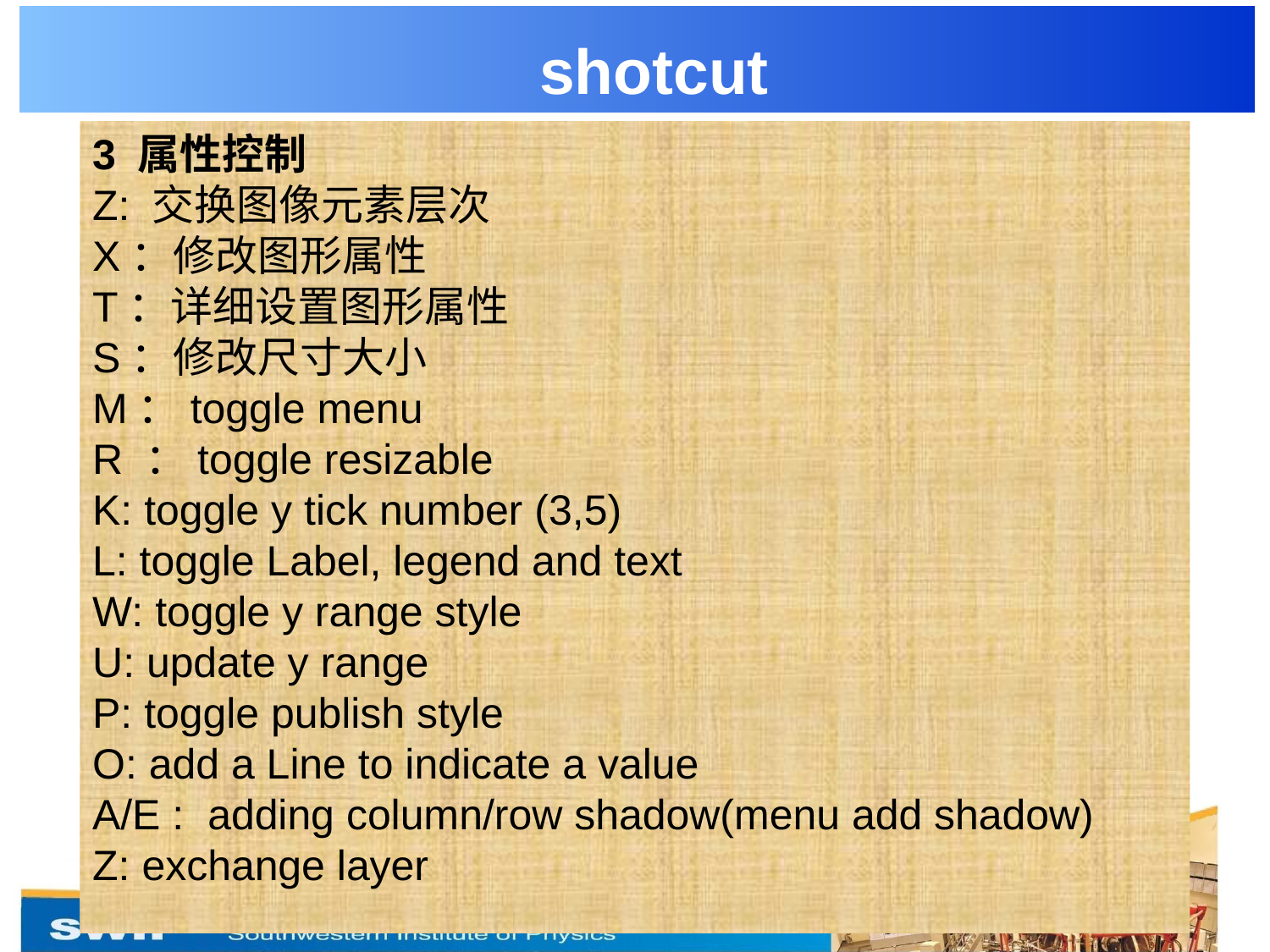

shotcut
3 属性控制
Z: 交换图像元素层次
X：修改图形属性
T：详细设置图形属性
S：修改尺寸大小
M：toggle menu
R ：toggle resizable
K: toggle y tick number (3,5)
L: toggle Label, legend and text
W: toggle y range style
U: update y range
P: toggle publish style
O: add a Line to indicate a value
A/E :  adding column/row shadow(menu add shadow)
Z: exchange layer